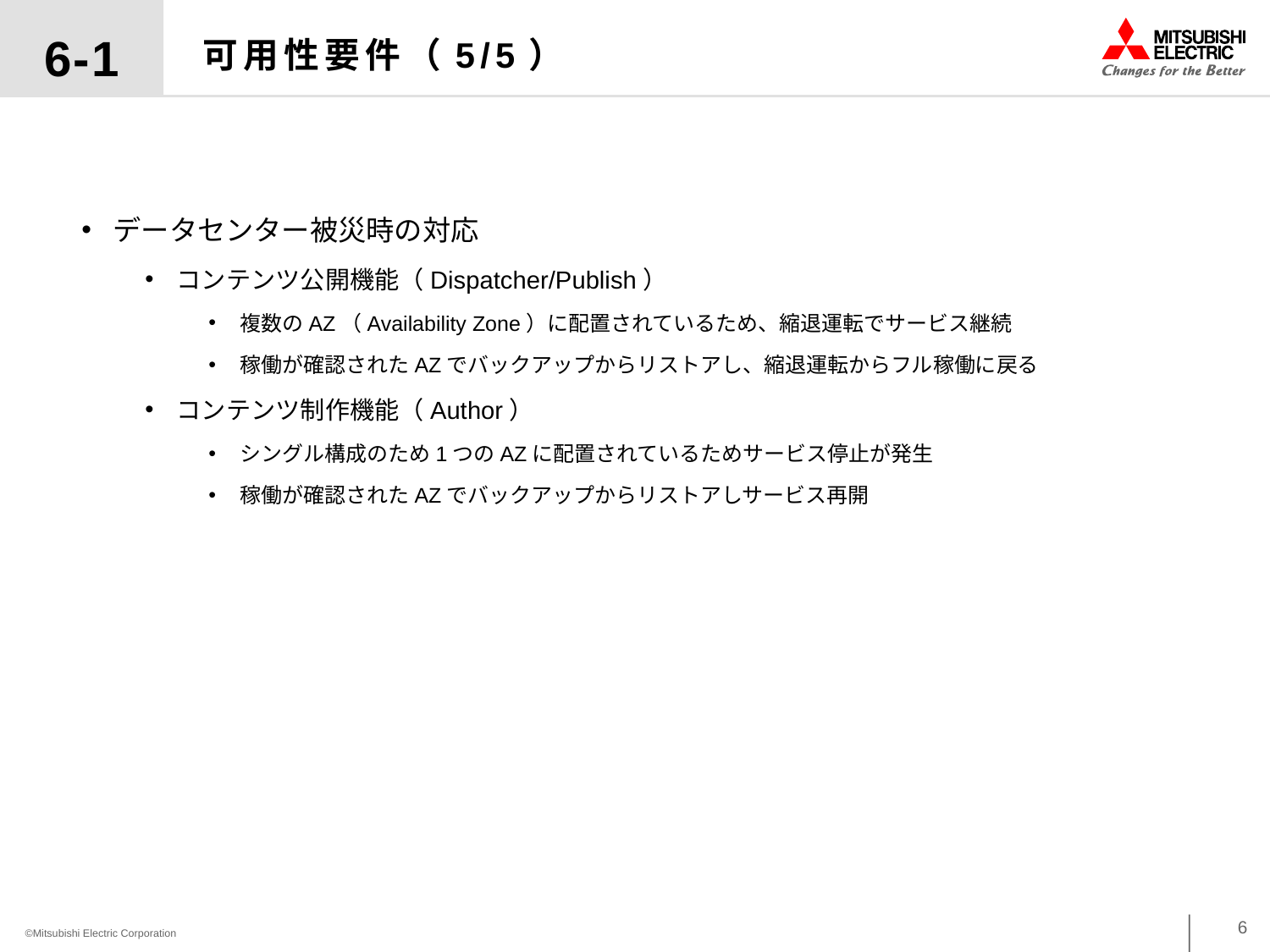

6-1
# 可用性要件（5/5）
データセンター被災時の対応
コンテンツ公開機能（Dispatcher/Publish）
複数のAZ（Availability Zone）に配置されているため、縮退運転でサービス継続
稼働が確認されたAZでバックアップからリストアし、縮退運転からフル稼働に戻る
コンテンツ制作機能（Author）
シングル構成のため1つのAZに配置されているためサービス停止が発生
稼働が確認されたAZでバックアップからリストアしサービス再開
6